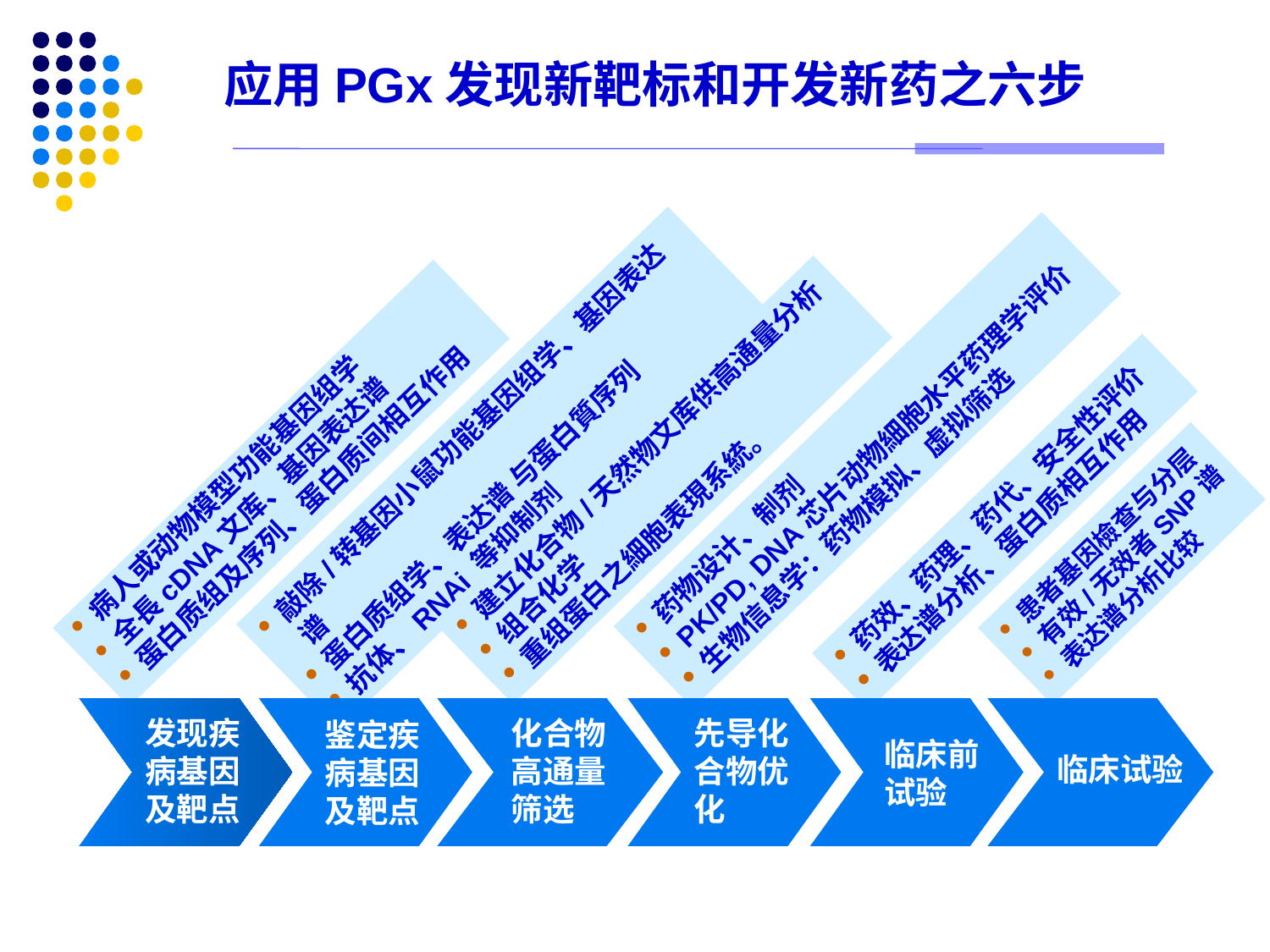

应用PGx发现新靶标和开发新药之六步
敲除/转基因小鼠功能基因组学、基因表达谱
蛋白质组学、表达谱 与蛋白質序列
抗体、RNAi 等抑制剂
药物设计、制剂
PK/PD, DNA芯片动物細胞水平药理学评价
生物信息学：药物模拟、虚拟筛选
建立化合物/天然物文库供高通量分析
组合化学
重组蛋白之細胞表現系統。
病人或动物模型功能基因组学
全長cDNA文库、基因表达谱
蛋白质组及序列、蛋白质间相互作用
药效、药理、药代、安全性评价
表达谱分析、蛋白质相互作用
患者基因檢查与分层
有效/无效者SNP谱
表达谱分析比较

发现疾病基因及靶点
化合物高通量筛选
先导化合物优化
鉴定疾病基因及靶点
临床前试验
临床试验